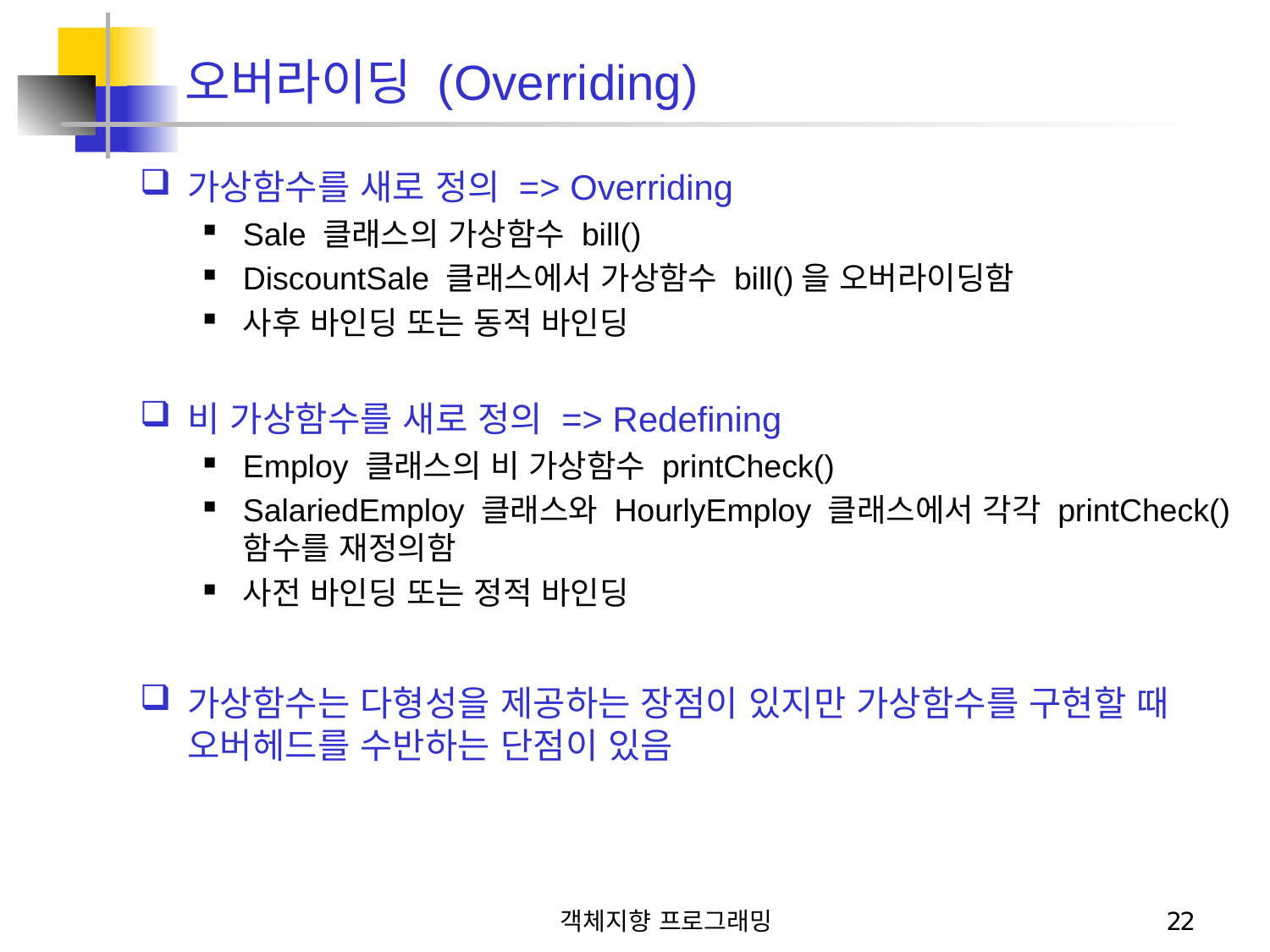

오버라이딩 (Overriding)
가상함수를 새로 정의 => Overriding
Sale 클래스의 가상함수 bill()
DiscountSale 클래스에서 가상함수 bill()을 오버라이딩함
사후 바인딩 또는 동적 바인딩

비 가상함수를 새로 정의 => Redefining
Employ 클래스의 비 가상함수 printCheck()
SalariedEmploy 클래스와 HourlyEmploy 클래스에서 각각 printCheck() 함수를 재정의함
사전 바인딩 또는 정적 바인딩

가상함수는 다형성을 제공하는 장점이 있지만 가상함수를 구현할 때 오버헤드를 수반하는 단점이 있음
객체지향 프로그래밍
22